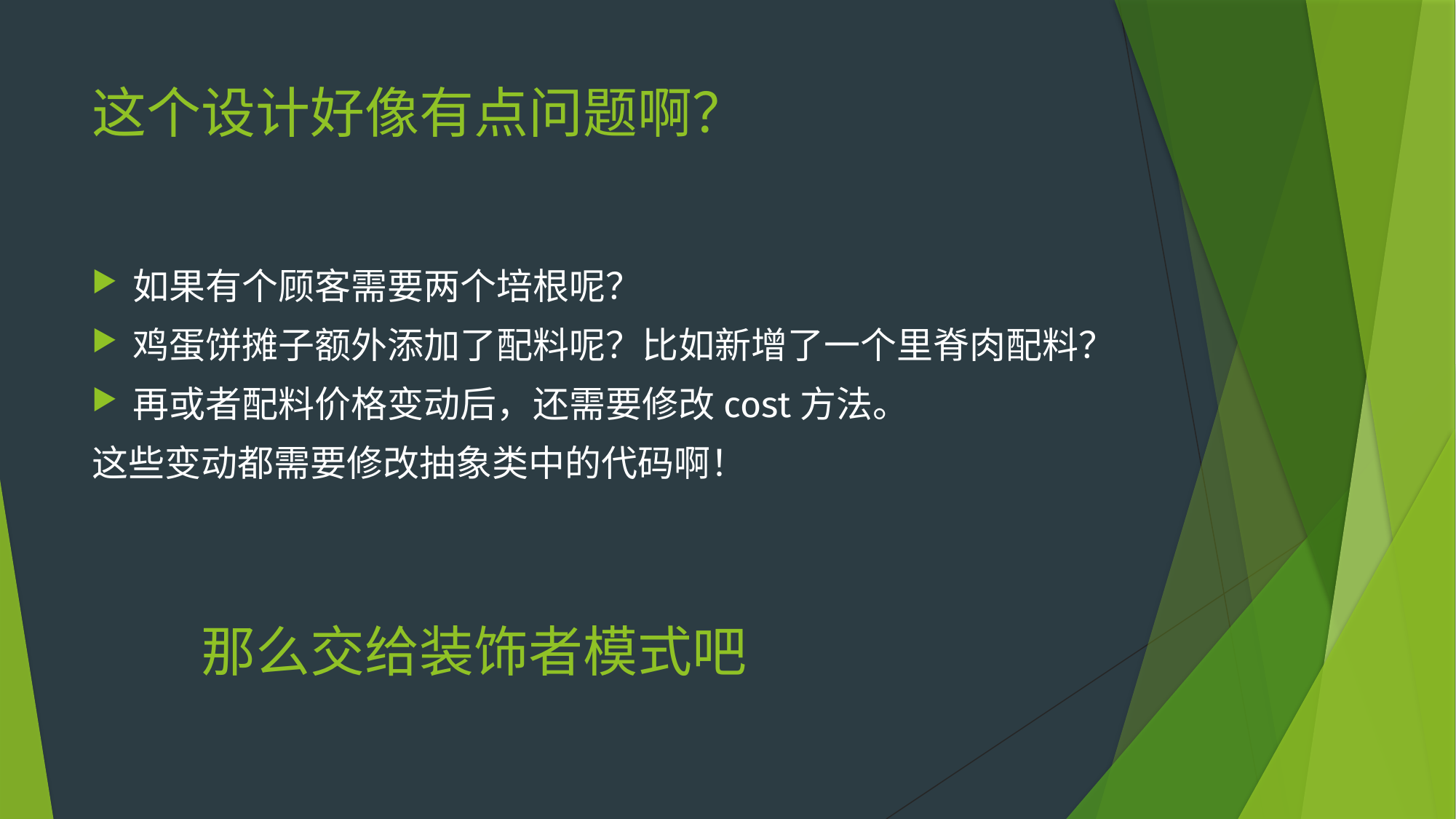

# 这个设计好像有点问题啊？
如果有个顾客需要两个培根呢？
鸡蛋饼摊子额外添加了配料呢？比如新增了一个里脊肉配料？
再或者配料价格变动后，还需要修改cost方法。
这些变动都需要修改抽象类中的代码啊！

	那么交给装饰者模式吧